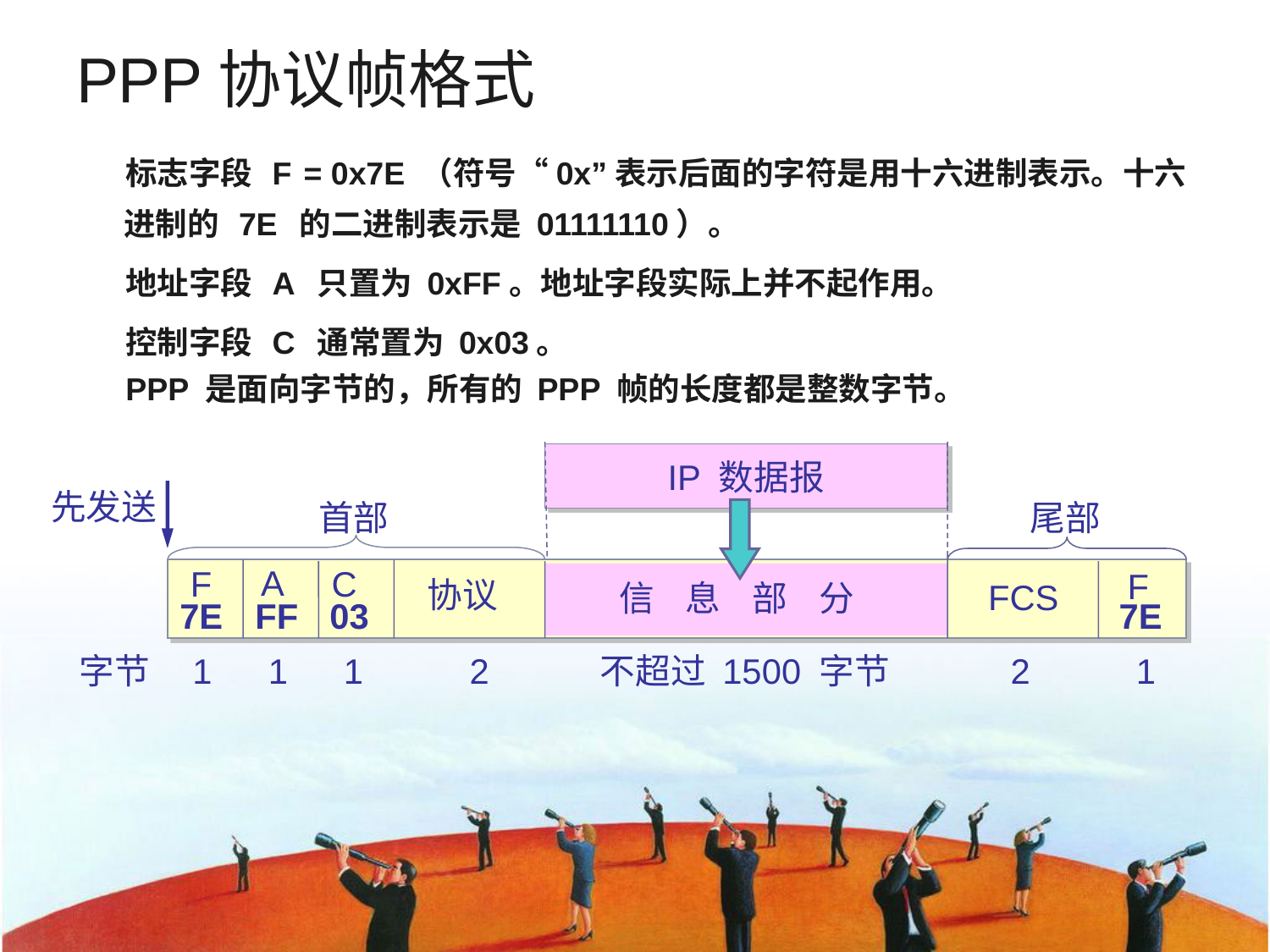

# PPP协议帧格式
标志字段 F = 0x7E （符号“0x”表示后面的字符是用十六进制表示。十六进制的 7E 的二进制表示是 01111110）。
地址字段 A 只置为 0xFF。地址字段实际上并不起作用。
控制字段 C 通常置为 0x03。
PPP 是面向字节的，所有的 PPP 帧的长度都是整数字节。

IP 数据报
先发送

首部
尾部

A
F
C

F

协议
FCS
信    息    部    分
7E
FF
03
7E
字节
1
1
1
2
不超过 1500 字节
2
1